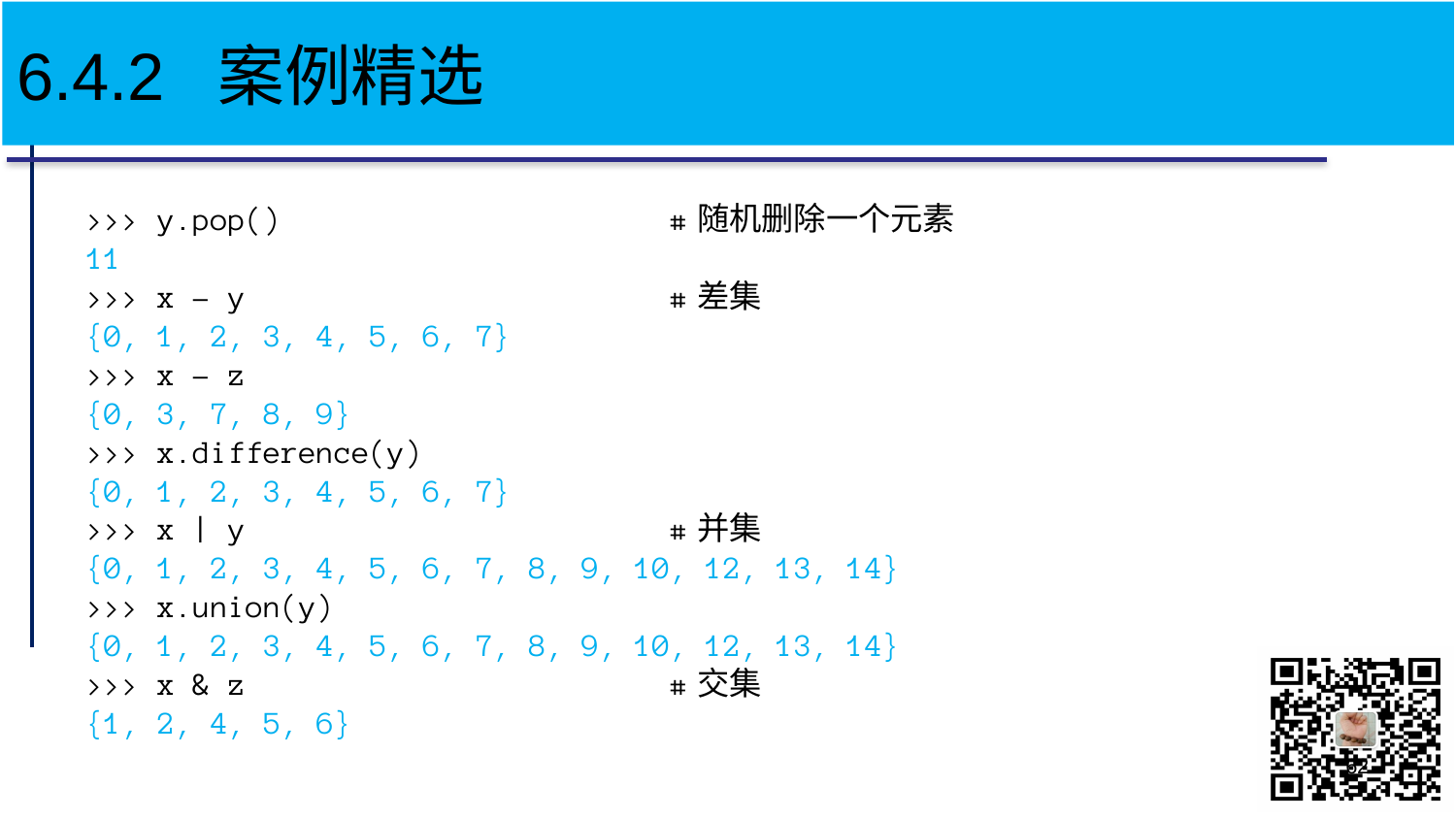

# 6.4.2  案例精选
>>> y.pop()                      #随机删除一个元素
11
>>> x - y                        #差集
{0, 1, 2, 3, 4, 5, 6, 7}
>>> x - z
{0, 3, 7, 8, 9}
>>> x.difference(y)
{0, 1, 2, 3, 4, 5, 6, 7}
>>> x | y                        #并集
{0, 1, 2, 3, 4, 5, 6, 7, 8, 9, 10, 12, 13, 14}
>>> x.union(y)
{0, 1, 2, 3, 4, 5, 6, 7, 8, 9, 10, 12, 13, 14}
>>> x & z                        #交集
{1, 2, 4, 5, 6}
62